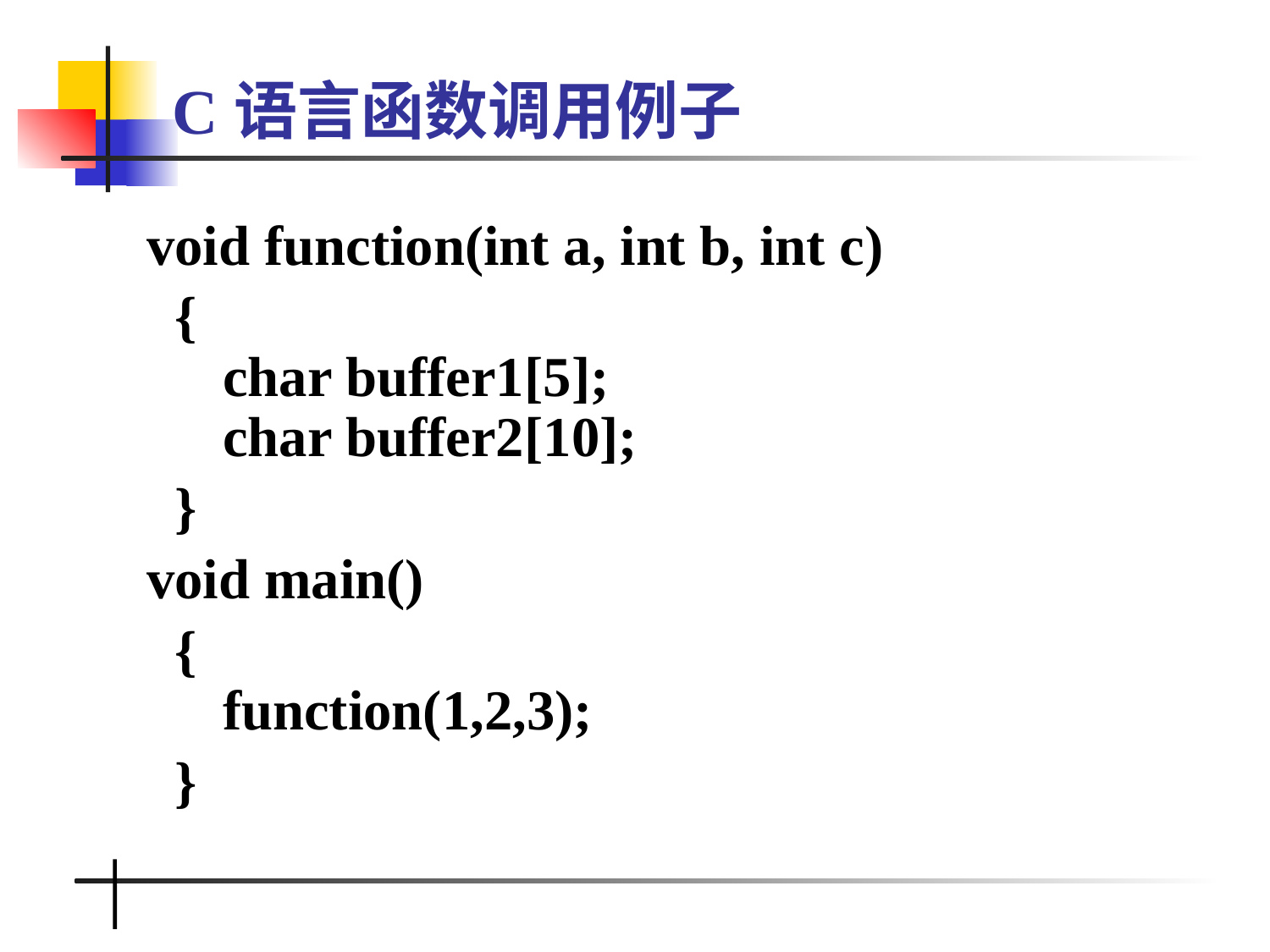

# C语言函数调用例子
void function(int a, int b, int c)
  {
  char buffer1[5];
  char buffer2[10];
  }
void main()
  {
  function(1,2,3);
  }